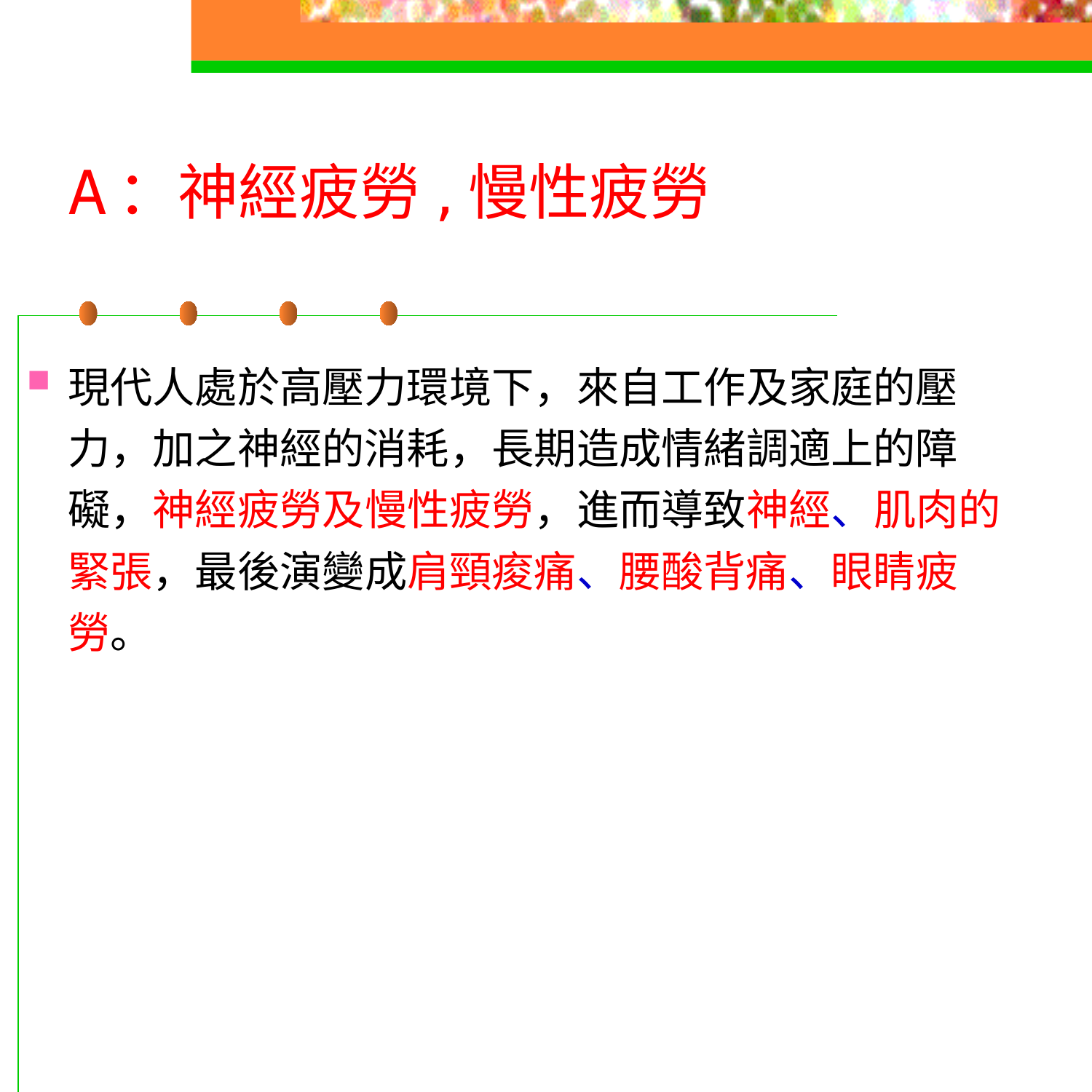

A：神經疲勞,慢性疲勞
現代人處於高壓力環境下，來自工作及家庭的壓力，加之神經的消耗，長期造成情緒調適上的障礙，神經疲勞及慢性疲勞，進而導致神經、肌肉的緊張，最後演變成肩頸痠痛、腰酸背痛、眼睛疲勞。
10